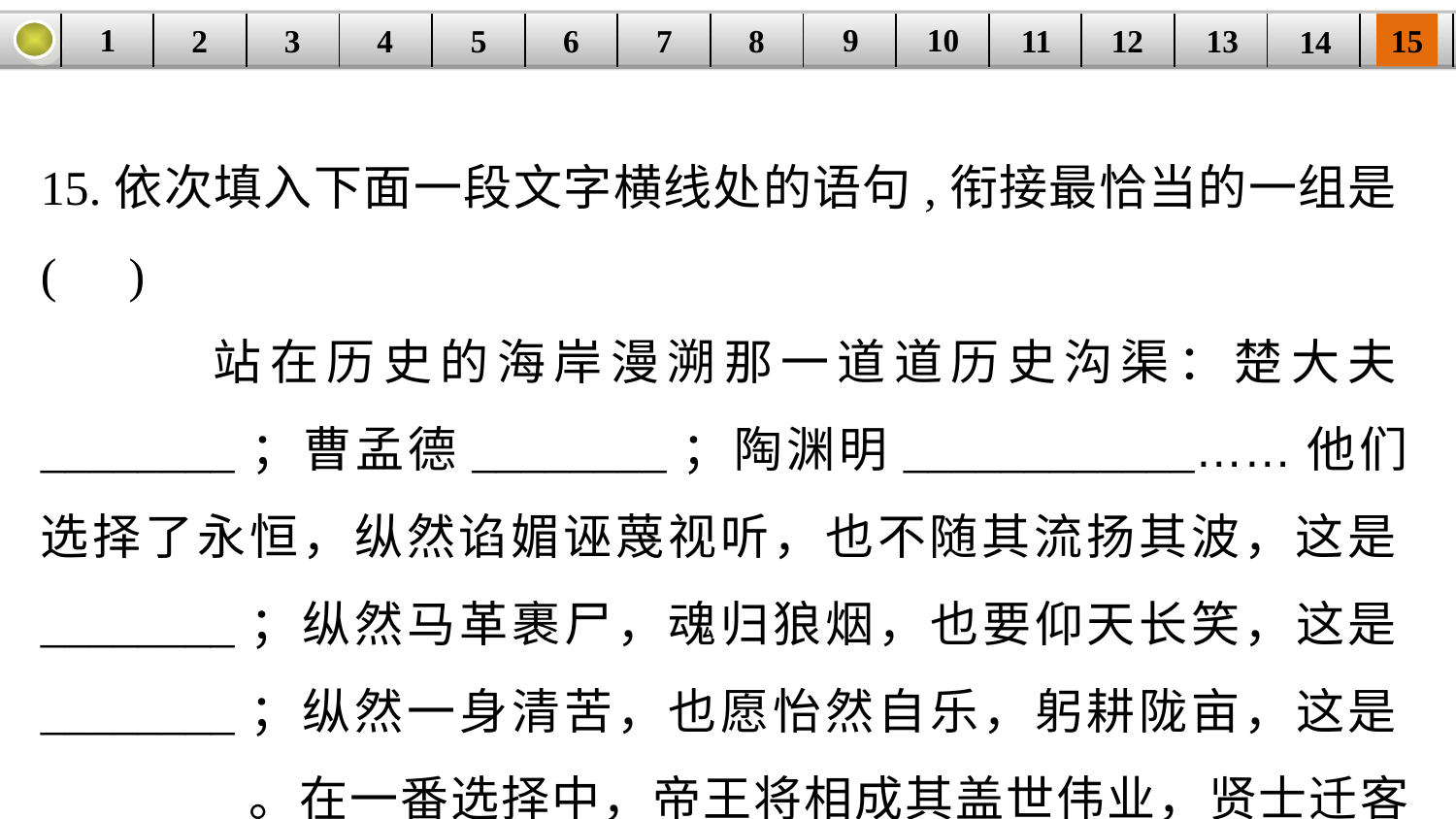

9
10
1
3
4
5
6
8
11
2
12
15
|  |  |  |  |  |  |  |  |  |  |  |  |  |  |  |
| --- | --- | --- | --- | --- | --- | --- | --- | --- | --- | --- | --- | --- | --- | --- |
7
13
14

15.依次填入下面一段文字横线处的语句,衔接最恰当的一组是(　)
        站在历史的海岸漫溯那一道道历史沟渠：楚大夫________；曹孟德________；陶渊明____________……他们选择了永恒，纵然谄媚诬蔑视听，也不随其流扬其波，这是________；纵然马革裹尸，魂归狼烟，也要仰天长笑，这是________；纵然一身清苦，也愿怡然自乐，躬耕陇亩，这是________。在一番选择中，帝王将相成其盖世伟业，贤士迁客成其千古文章。